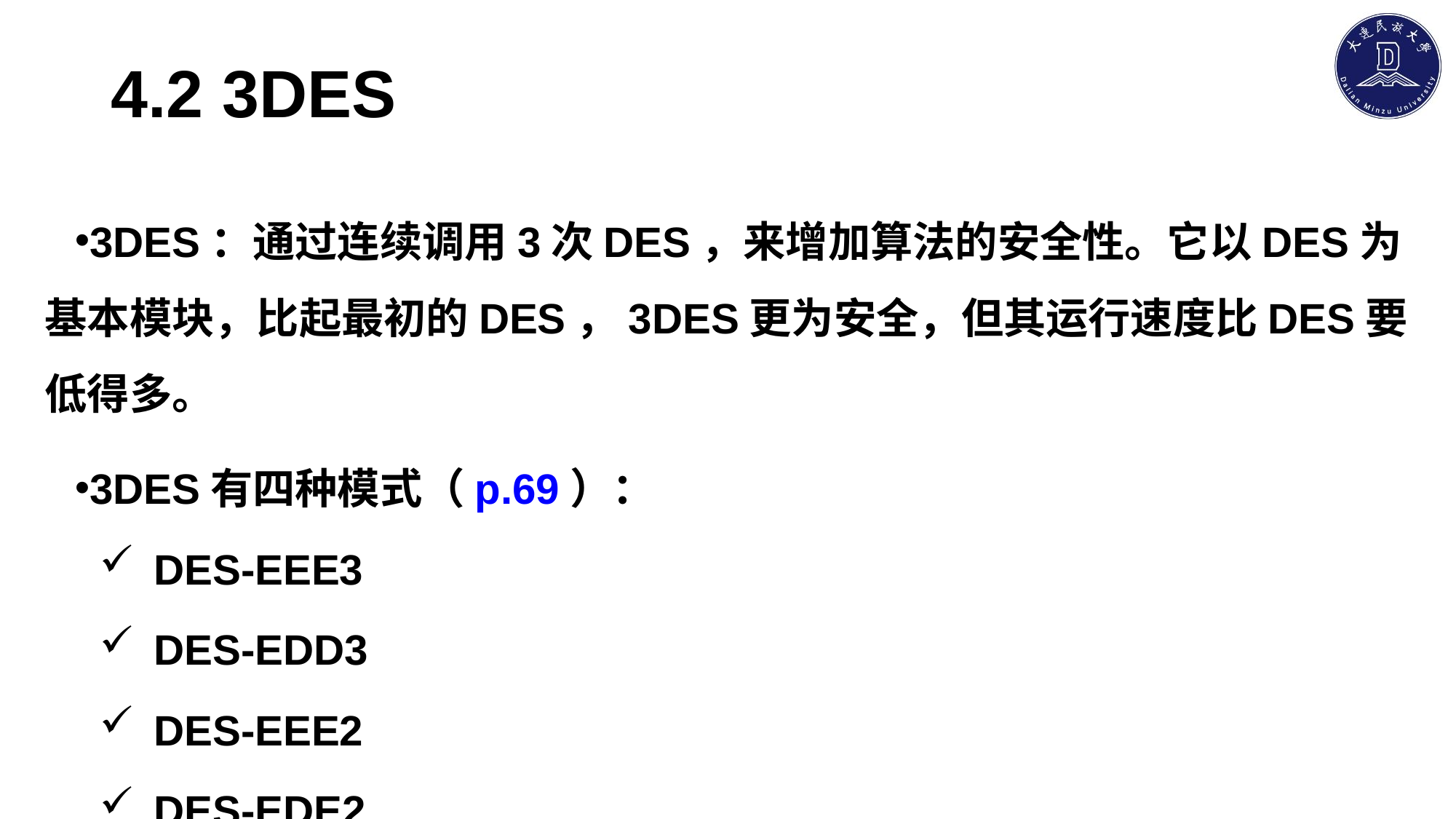

# 4.2 3DES
3DES：通过连续调用3次DES，来增加算法的安全性。它以DES为基本模块，比起最初的DES，3DES更为安全，但其运行速度比DES要低得多。
3DES有四种模式（p.69）：
DES-EEE3
DES-EDD3
DES-EEE2
DES-EDE2